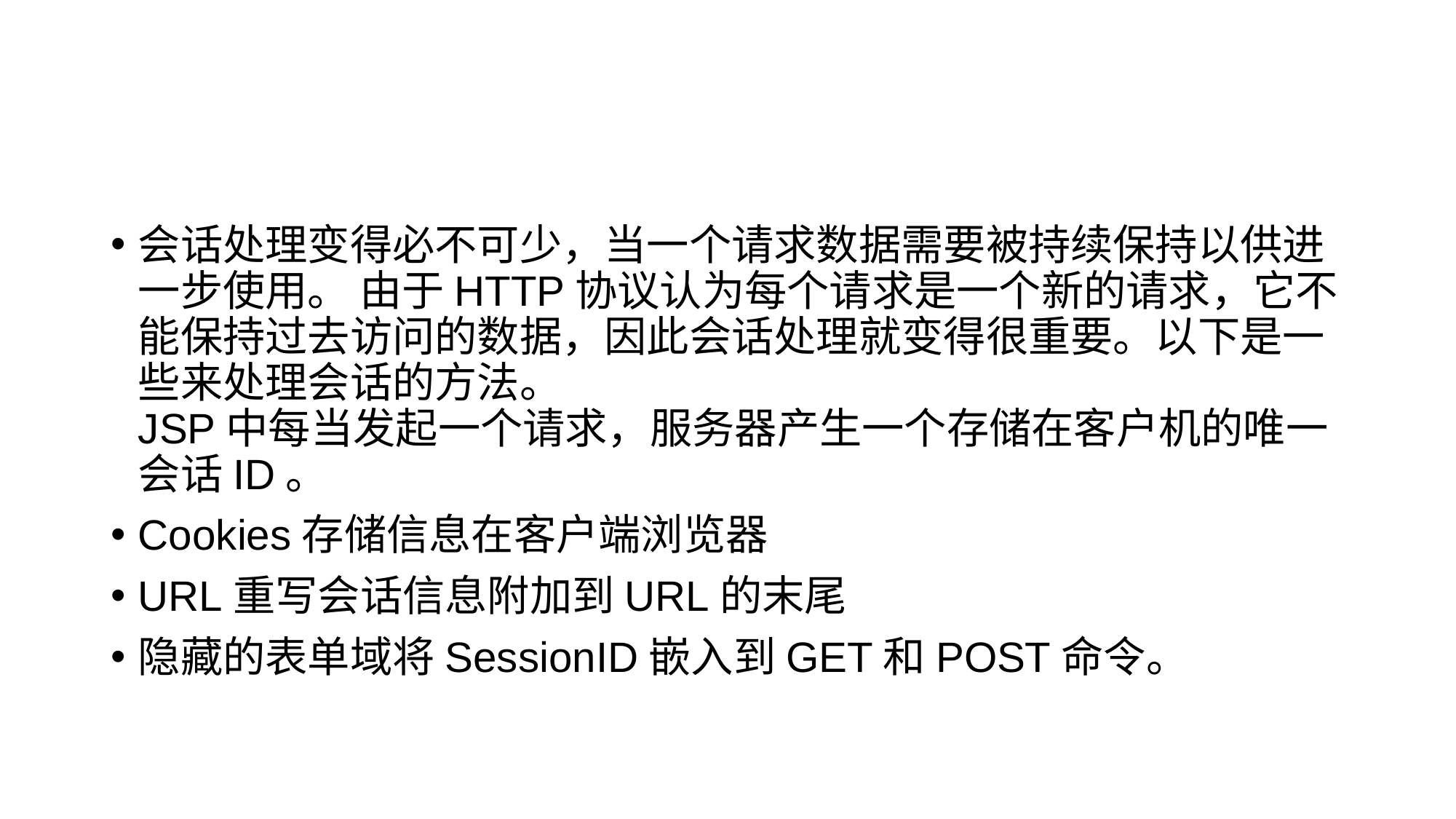

#
会话处理变得必不可少，当一个请求数据需要被持续保持以供进一步使用。 由于HTTP协议认为每个请求是一个新的请求，它不能保持过去访问的数据，因此会话处理就变得很重要。以下是一些来处理会话的方法。
JSP中每当发起一个请求，服务器产生一个存储在客户机的唯一会话ID。
Cookies存储信息在客户端浏览器
URL重写会话信息附加到URL的末尾
隐藏的表单域将SessionID嵌入到GET和POST命令。